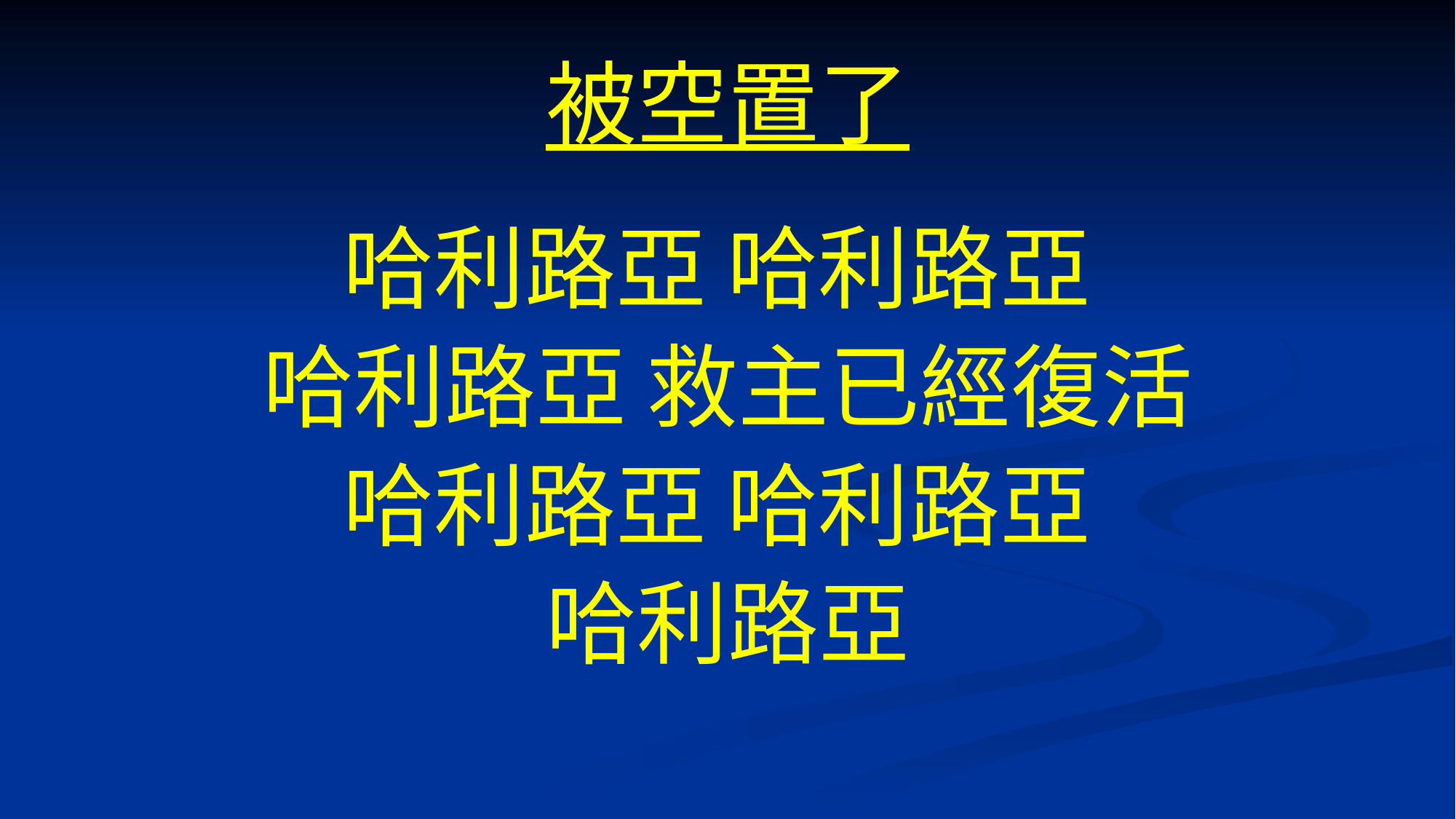

# 被空置了
哈利路亞 哈利路亞
哈利路亞 救主已經復活
哈利路亞 哈利路亞
哈利路亞